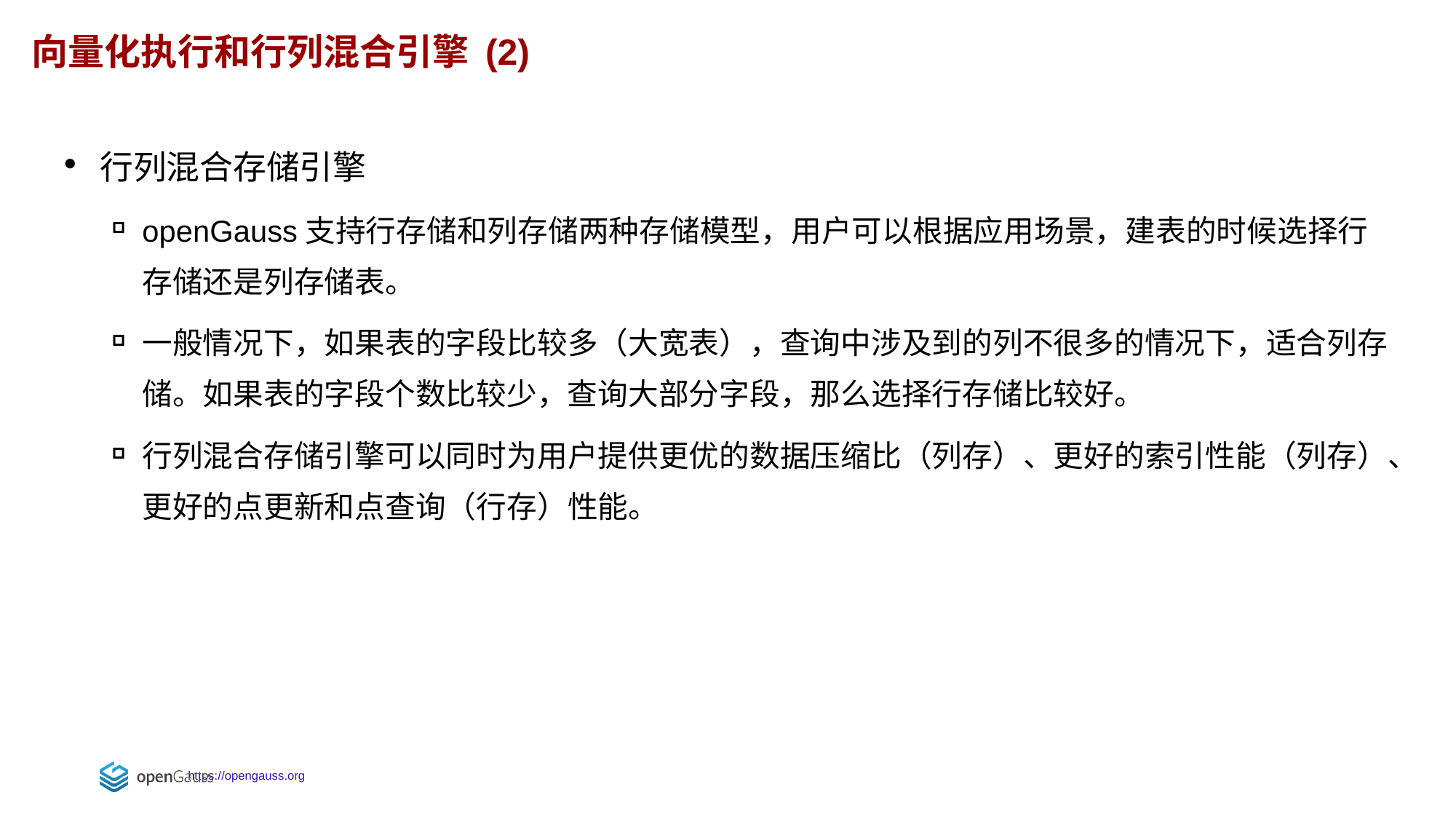

向量化执行和行列混合引擎 (2)
行列混合存储引擎
openGauss支持行存储和列存储两种存储模型，用户可以根据应用场景，建表的时候选择行存储还是列存储表。
一般情况下，如果表的字段比较多（大宽表），查询中涉及到的列不很多的情况下，适合列存储。如果表的字段个数比较少，查询大部分字段，那么选择行存储比较好。
行列混合存储引擎可以同时为用户提供更优的数据压缩比（列存）、更好的索引性能（列存）、更好的点更新和点查询（行存）性能。